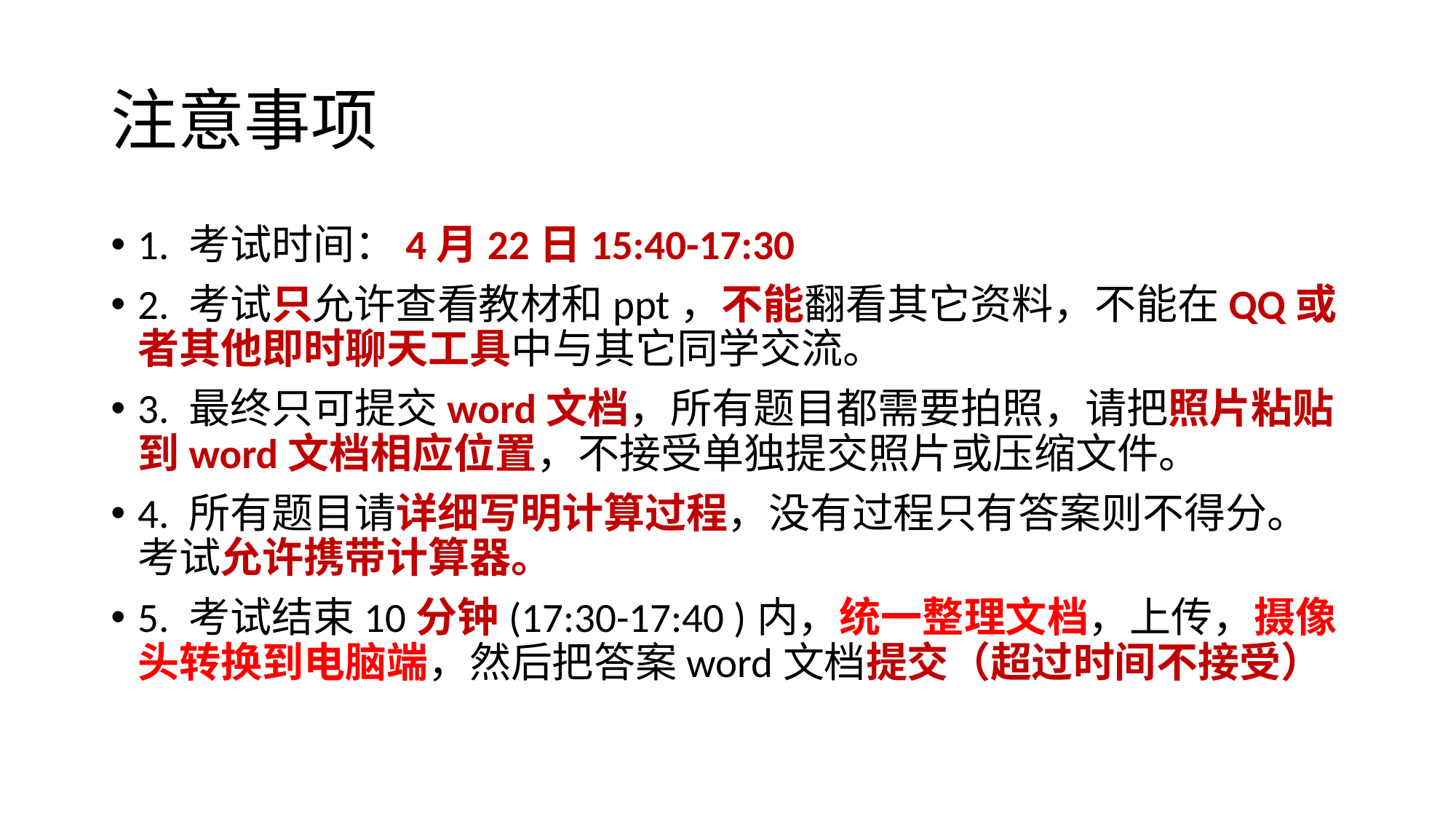

# 注意事项
1. 考试时间：4月22日15:40-17:30
2. 考试只允许查看教材和ppt，不能翻看其它资料，不能在QQ或者其他即时聊天工具中与其它同学交流。
3. 最终只可提交word文档，所有题目都需要拍照，请把照片粘贴到word文档相应位置，不接受单独提交照片或压缩文件。
4. 所有题目请详细写明计算过程，没有过程只有答案则不得分。考试允许携带计算器。
5. 考试结束10分钟(17:30-17:40 )内，统一整理文档，上传，摄像头转换到电脑端，然后把答案word文档提交（超过时间不接受）